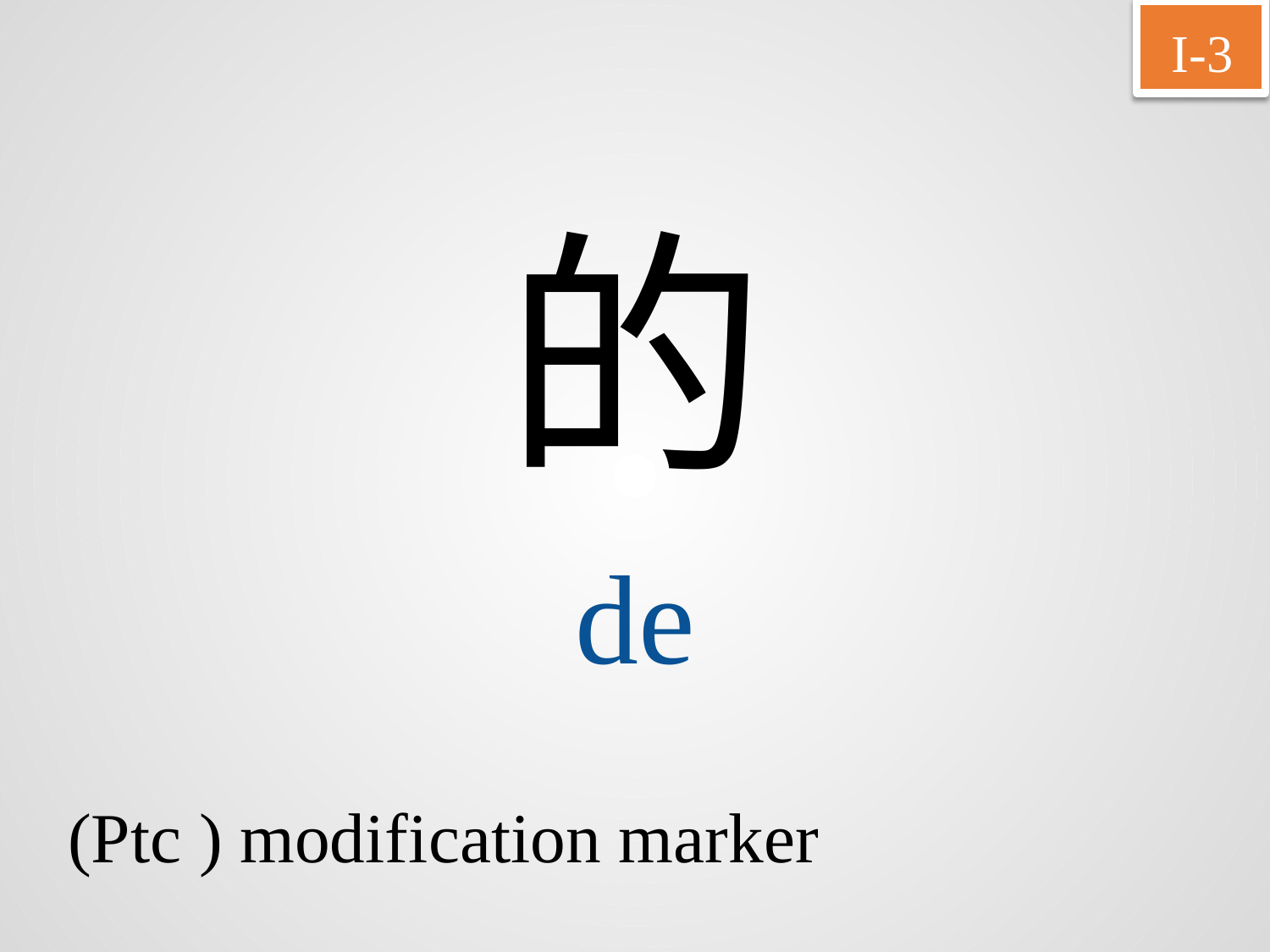

I-3

的
de
(Ptc ) modification marker